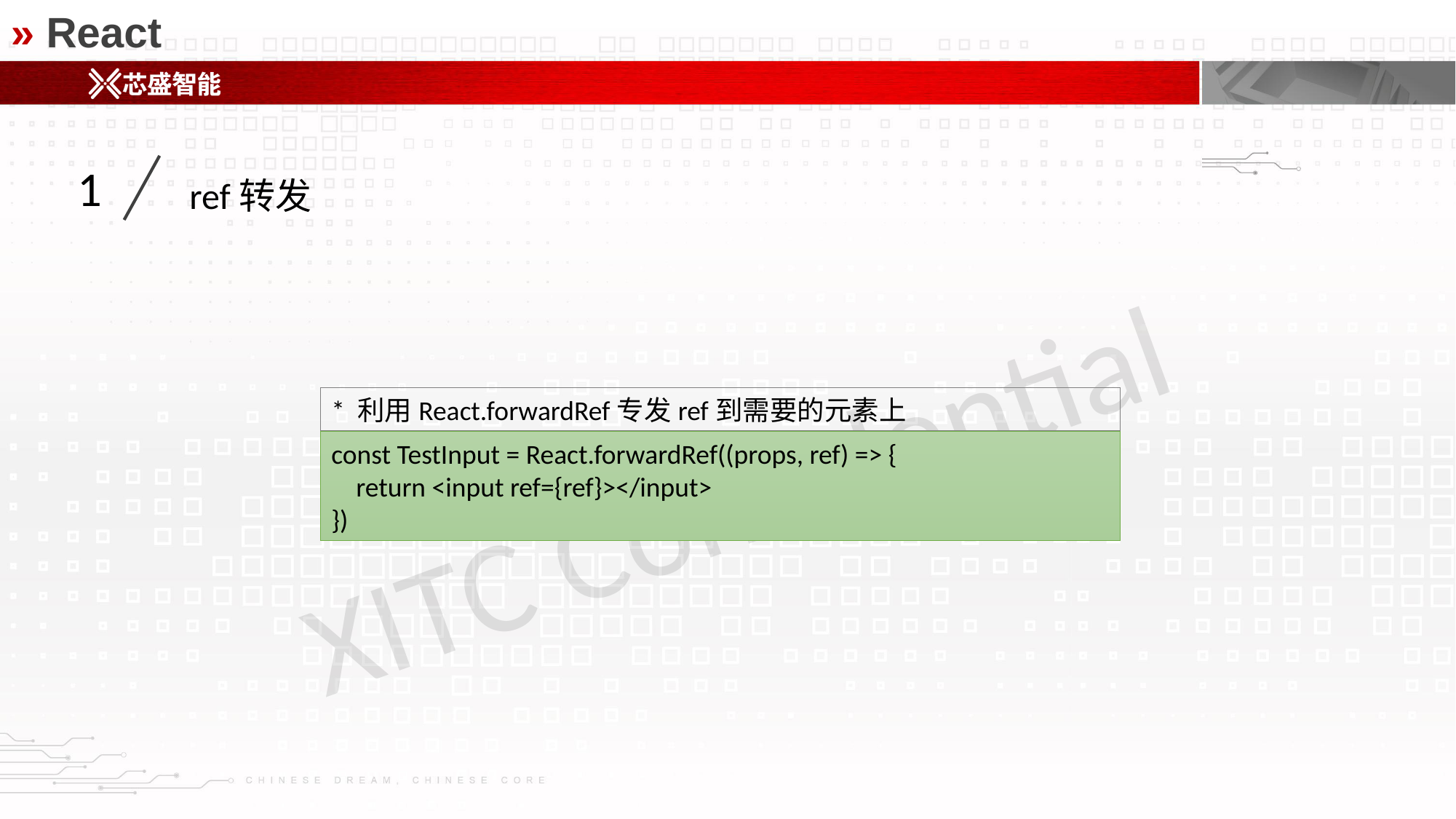

» React
1
ref转发
* 利用React.forwardRef专发ref到需要的元素上
const TestInput = React.forwardRef((props, ref) => {
    return <input ref={ref}></input>
})